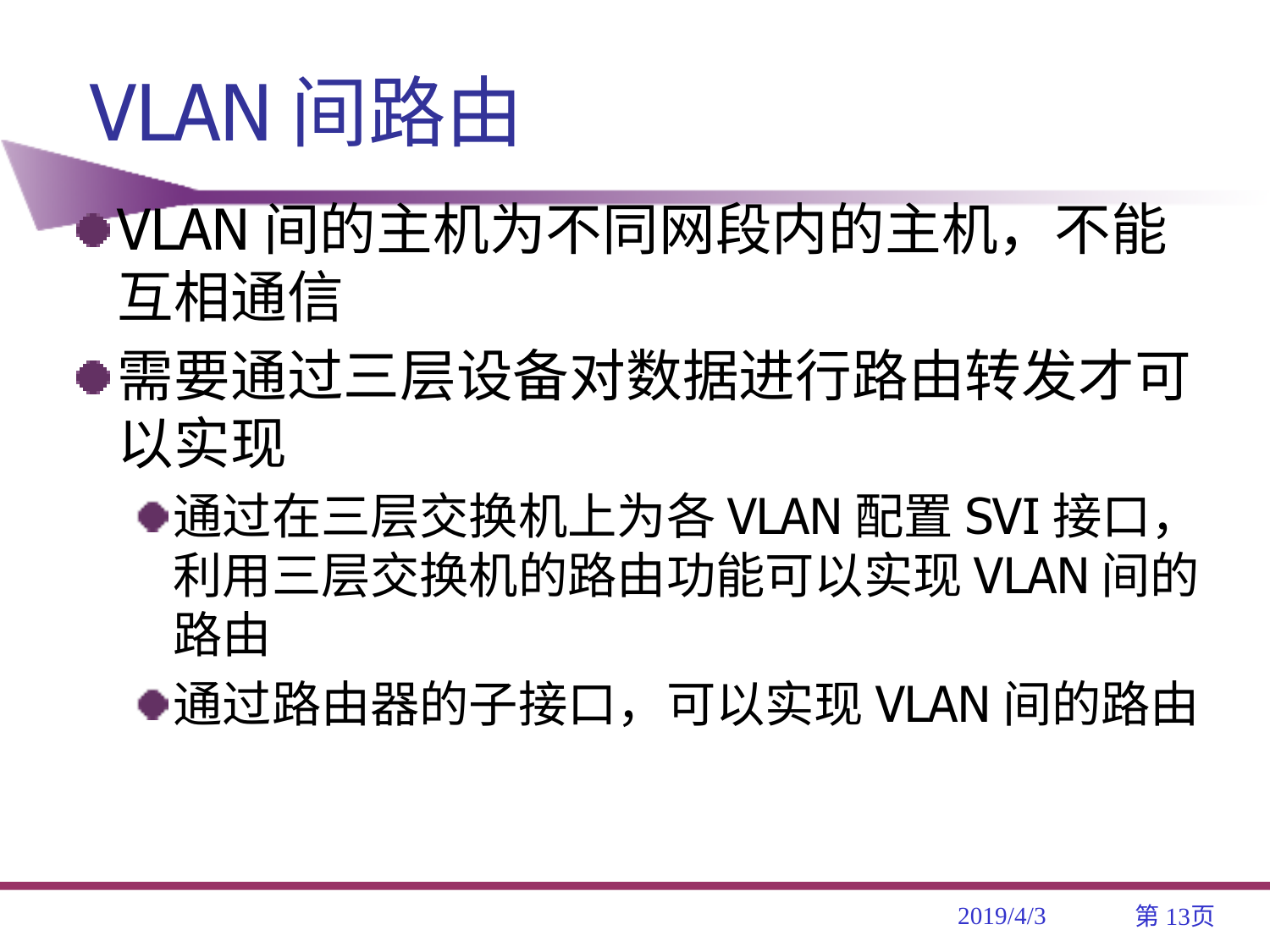

# VLAN间路由
VLAN间的主机为不同网段内的主机，不能互相通信
需要通过三层设备对数据进行路由转发才可以实现
通过在三层交换机上为各VLAN配置SVI接口，利用三层交换机的路由功能可以实现VLAN间的路由
通过路由器的子接口，可以实现VLAN间的路由

2019/4/3